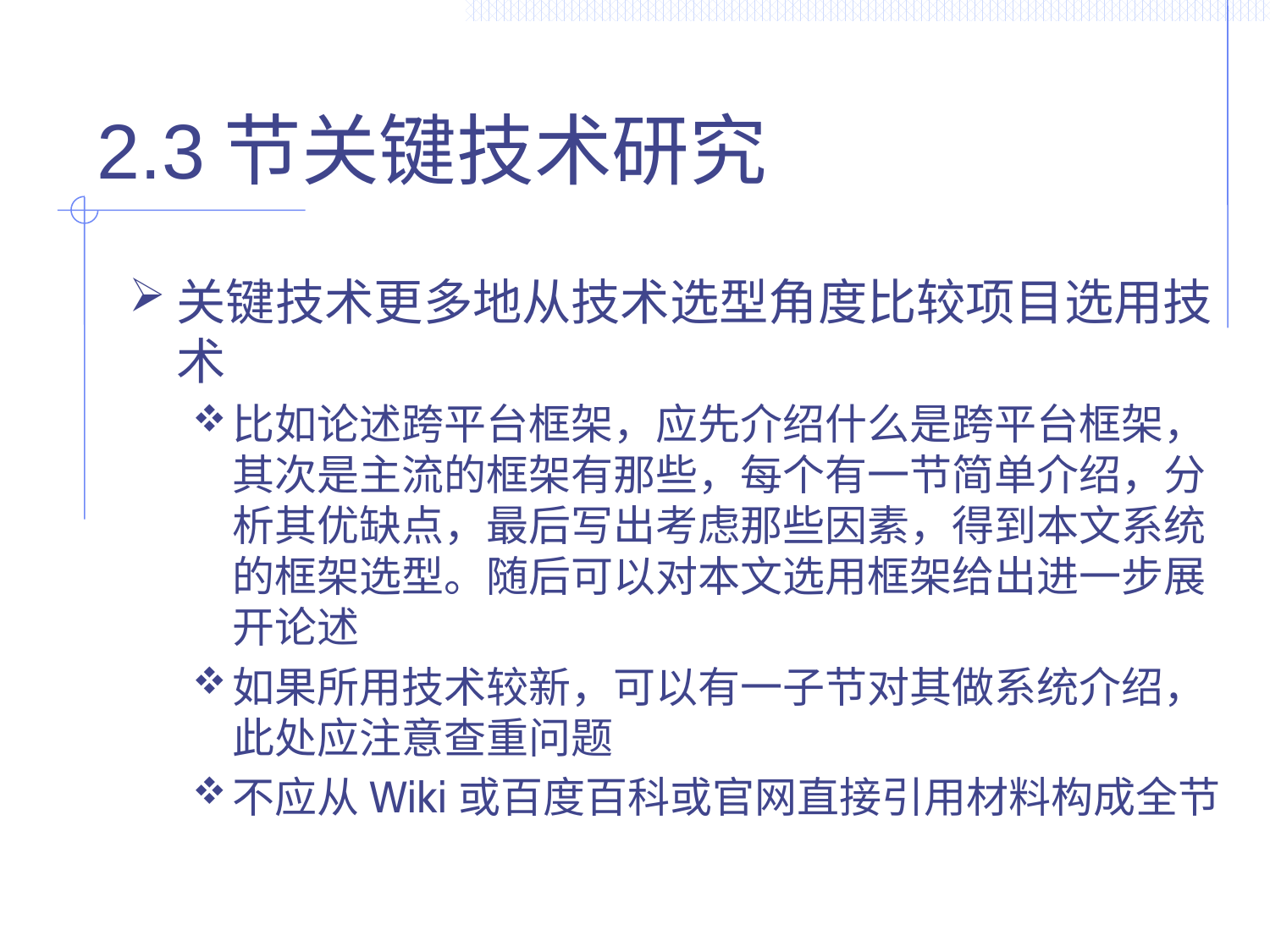

# 2.3节关键技术研究
关键技术更多地从技术选型角度比较项目选用技术
比如论述跨平台框架，应先介绍什么是跨平台框架，其次是主流的框架有那些，每个有一节简单介绍，分析其优缺点，最后写出考虑那些因素，得到本文系统的框架选型。随后可以对本文选用框架给出进一步展开论述
如果所用技术较新，可以有一子节对其做系统介绍，此处应注意查重问题
不应从Wiki或百度百科或官网直接引用材料构成全节